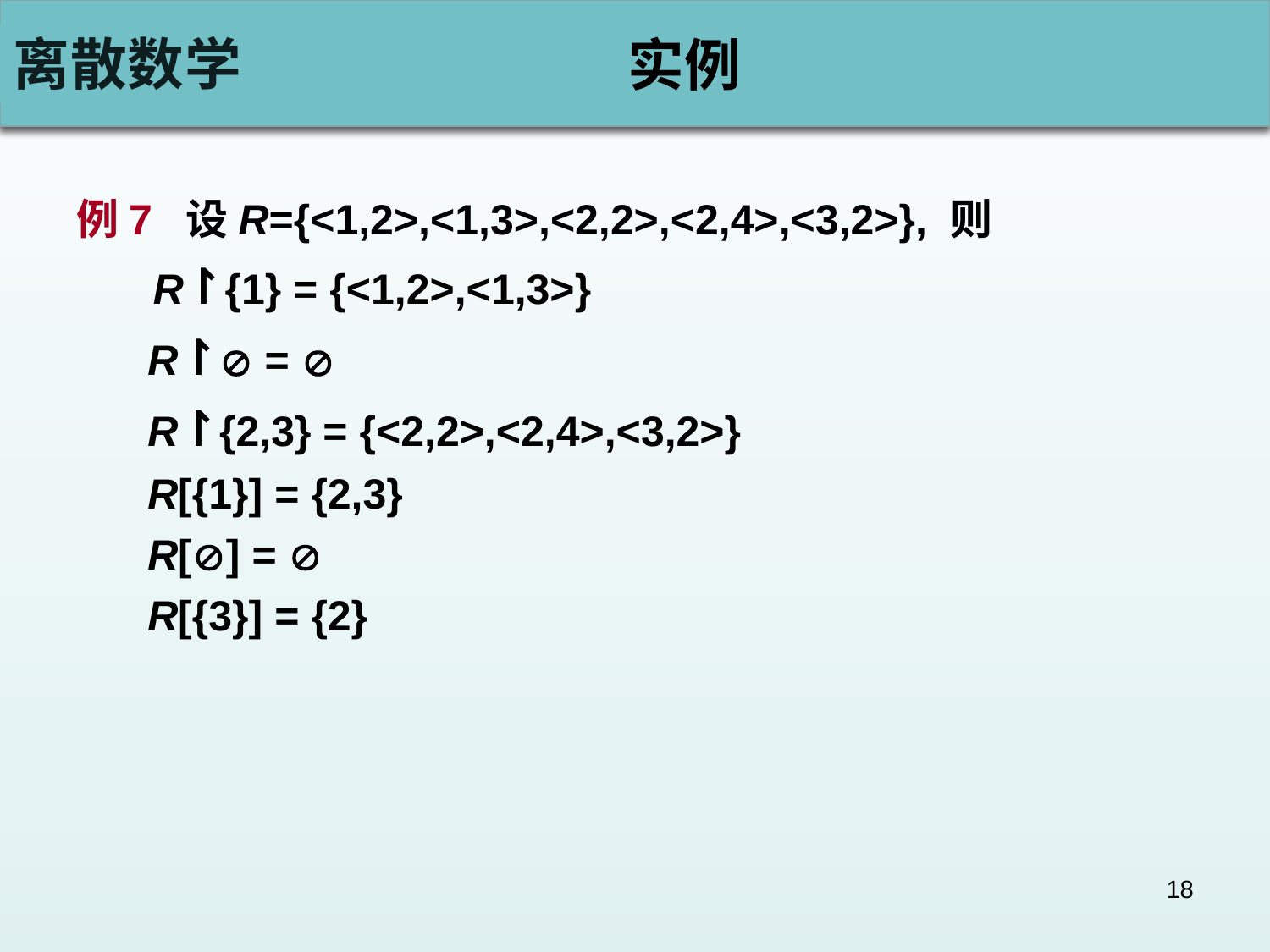

# 实例
例7  设R={<1,2>,<1,3>,<2,2>,<2,4>,<3,2>}, 则
  R↾{1} = {<1,2>,<1,3>}
  R↾∅ = ∅
  R↾{2,3} = {<2,2>,<2,4>,<3,2>}
  R[{1}] = {2,3}
  R[∅] = ∅
  R[{3}] = {2}
18